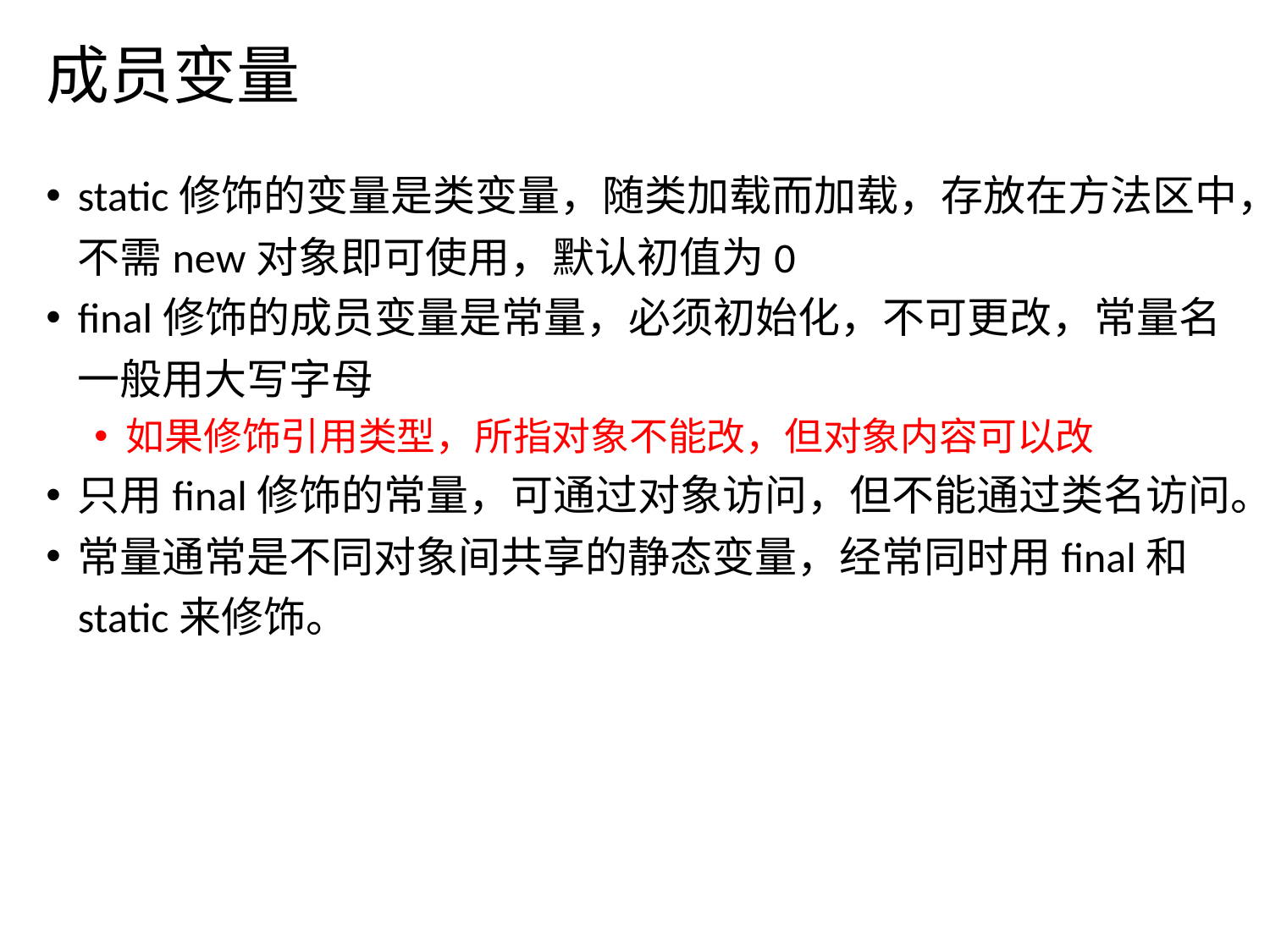

# 成员变量
static修饰的变量是类变量，随类加载而加载，存放在方法区中，不需new对象即可使用，默认初值为0
final修饰的成员变量是常量，必须初始化，不可更改，常量名一般用大写字母
如果修饰引用类型，所指对象不能改，但对象内容可以改
只用final修饰的常量，可通过对象访问，但不能通过类名访问。
常量通常是不同对象间共享的静态变量，经常同时用final和static来修饰。